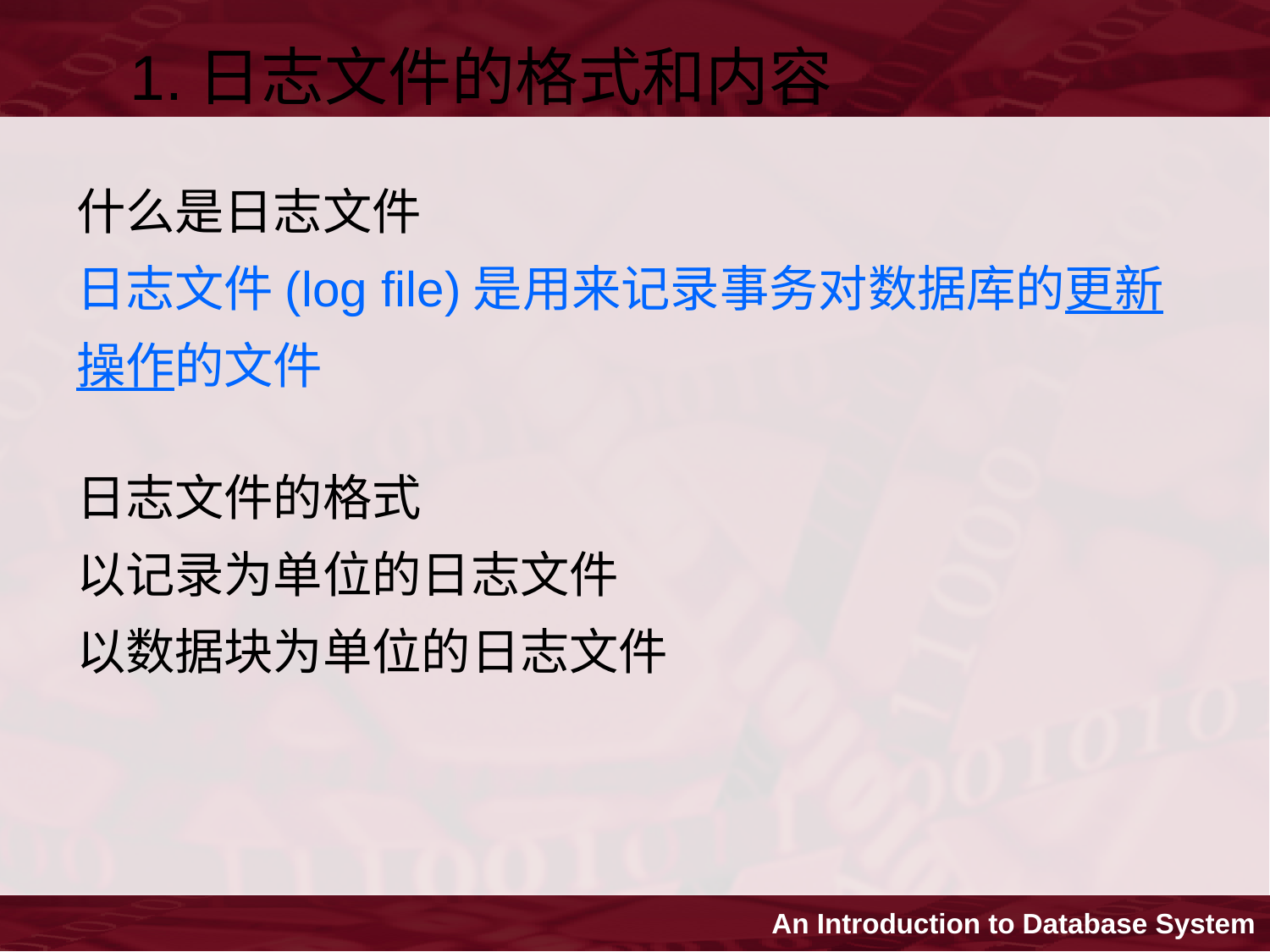

1.日志文件的格式和内容
什么是日志文件
日志文件(log file)是用来记录事务对数据库的更新操作的文件

日志文件的格式
以记录为单位的日志文件
以数据块为单位的日志文件